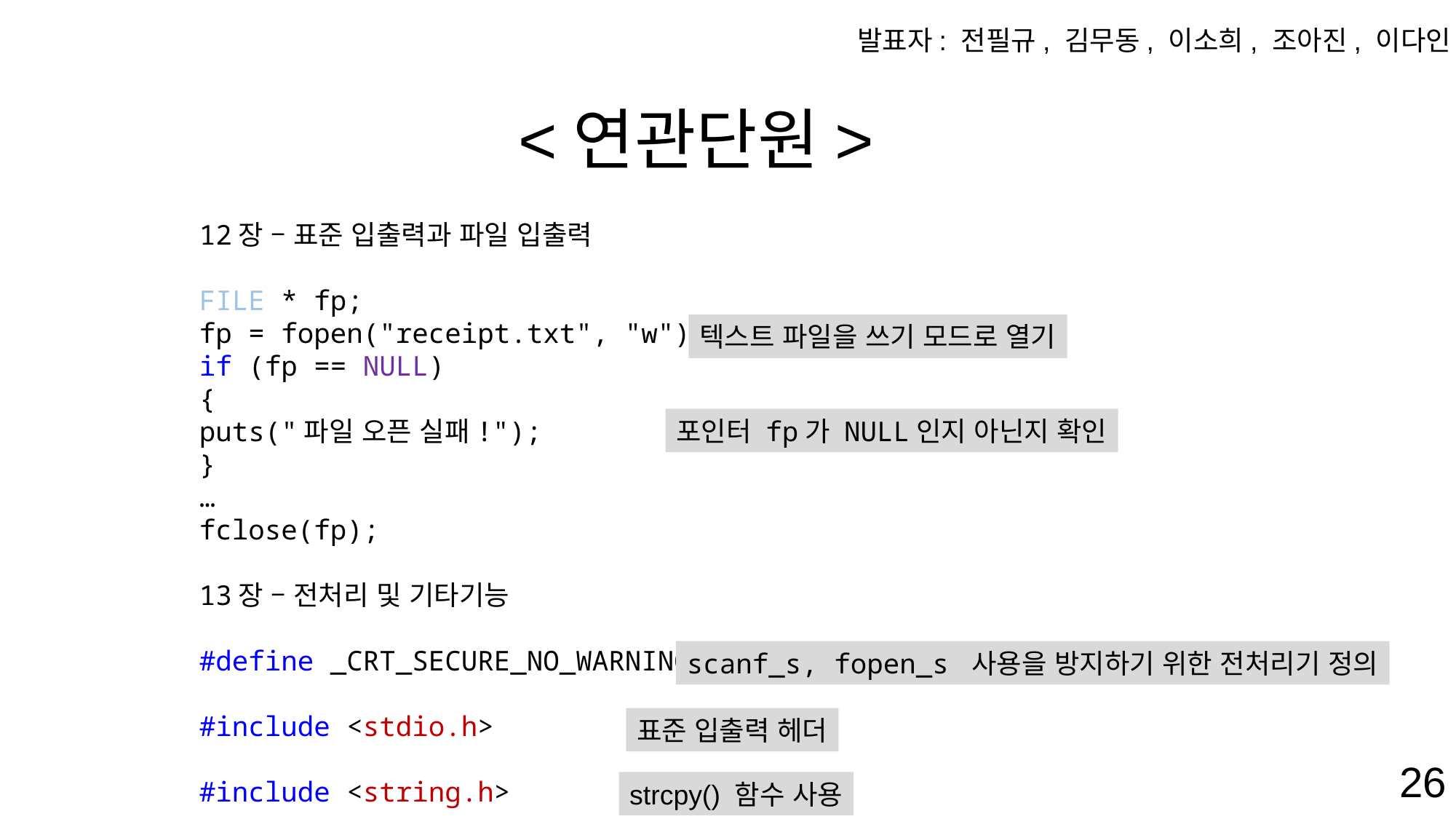

발표자: 전필규, 김무동, 이소희, 조아진, 이다인
# <연관단원>
12장 – 표준 입출력과 파일 입출력

FILE * fp;
fp = fopen("receipt.txt", "w");
if (fp == NULL)
{
puts("파일 오픈 실패!");
}
…
fclose(fp);

13장 – 전처리 및 기타기능

#define _CRT_SECURE_NO_WARNINGS

#include <stdio.h>

#include <string.h>

텍스트 파일을 쓰기 모드로 열기
포인터 fp가 NULL인지 아닌지 확인
scanf_s, fopen_s 사용을 방지하기 위한 전처리기 정의
표준 입출력 헤더
26
strcpy() 함수 사용